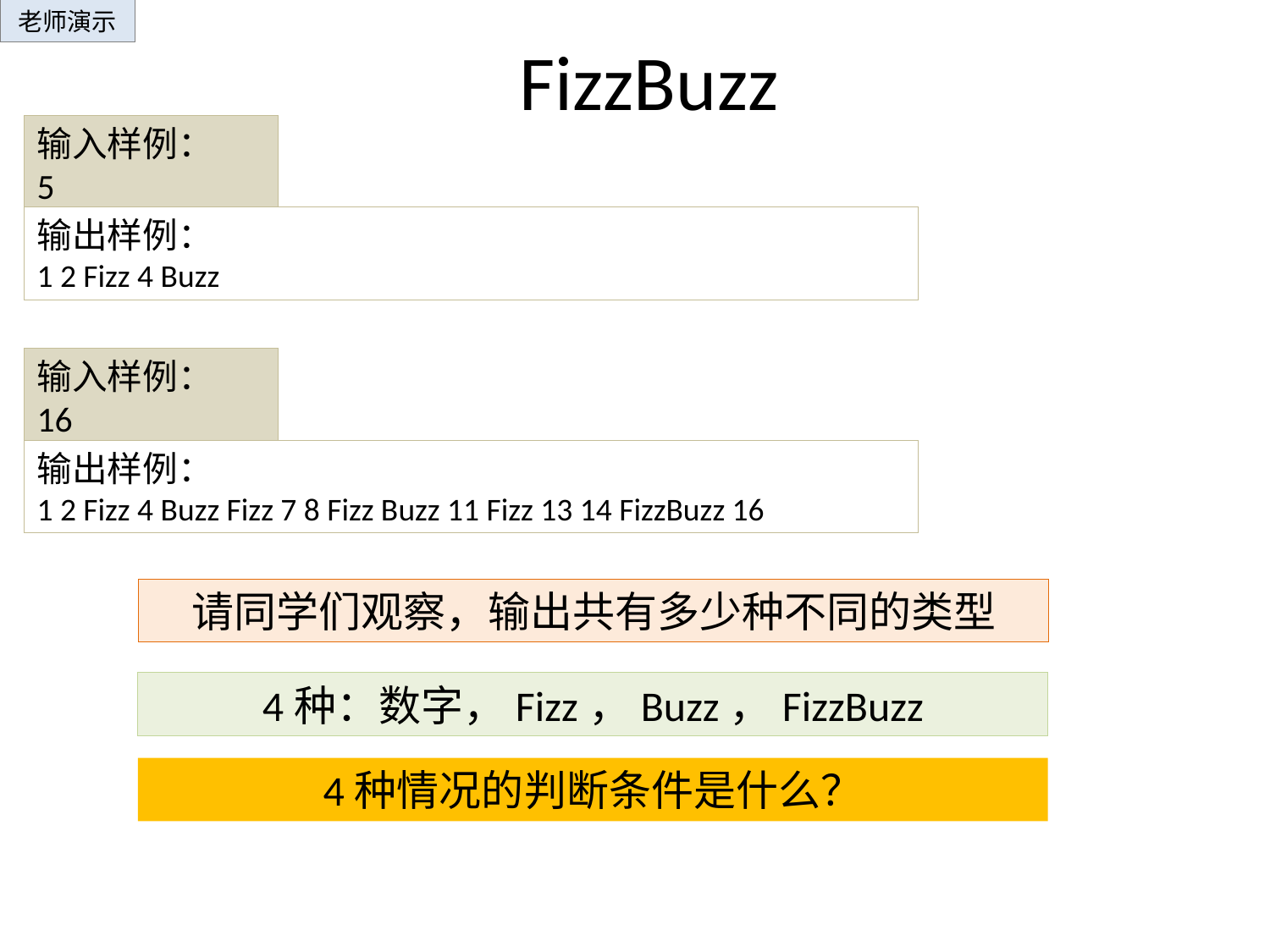

# FizzBuzz
老师演示
耗时约
5分钟
输入样例：
5
输出样例：
1 2 Fizz 4 Buzz
输入样例：
16
输出样例：
1 2 Fizz 4 Buzz Fizz 7 8 Fizz Buzz 11 Fizz 13 14 FizzBuzz 16
请同学们观察，输出共有多少种不同的类型
4种：数字，Fizz，Buzz，FizzBuzz
4种情况的判断条件是什么？